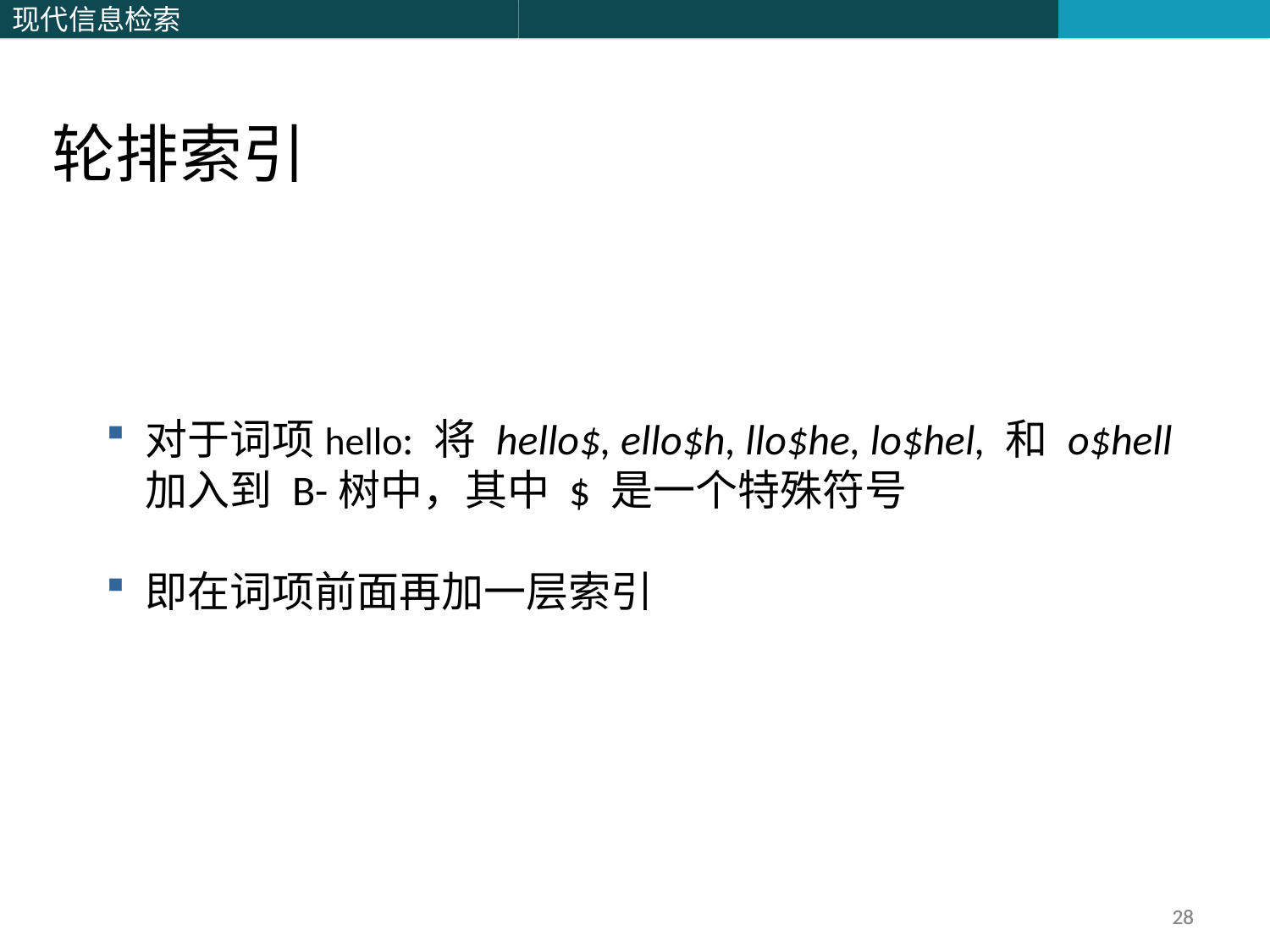

轮排索引
对于词项hello: 将 hello$, ello$h, llo$he, lo$hel, 和 o$hell 加入到 B-树中，其中 $ 是一个特殊符号

即在词项前面再加一层索引
28
28